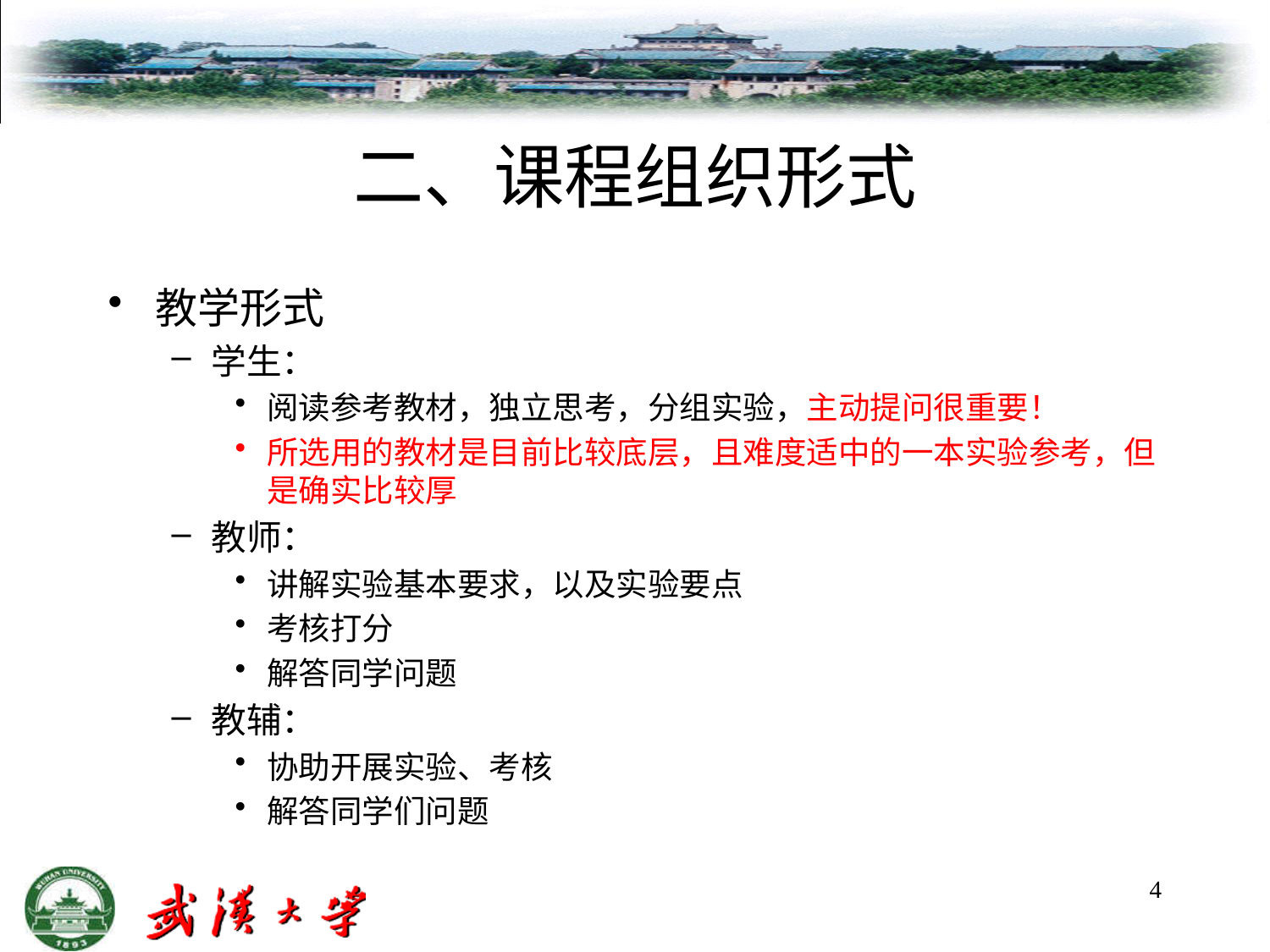

# 二、课程组织形式
教学形式
学生：
阅读参考教材，独立思考，分组实验，主动提问很重要！
所选用的教材是目前比较底层，且难度适中的一本实验参考，但是确实比较厚
教师：
讲解实验基本要求，以及实验要点
考核打分
解答同学问题
教辅：
协助开展实验、考核
解答同学们问题
4